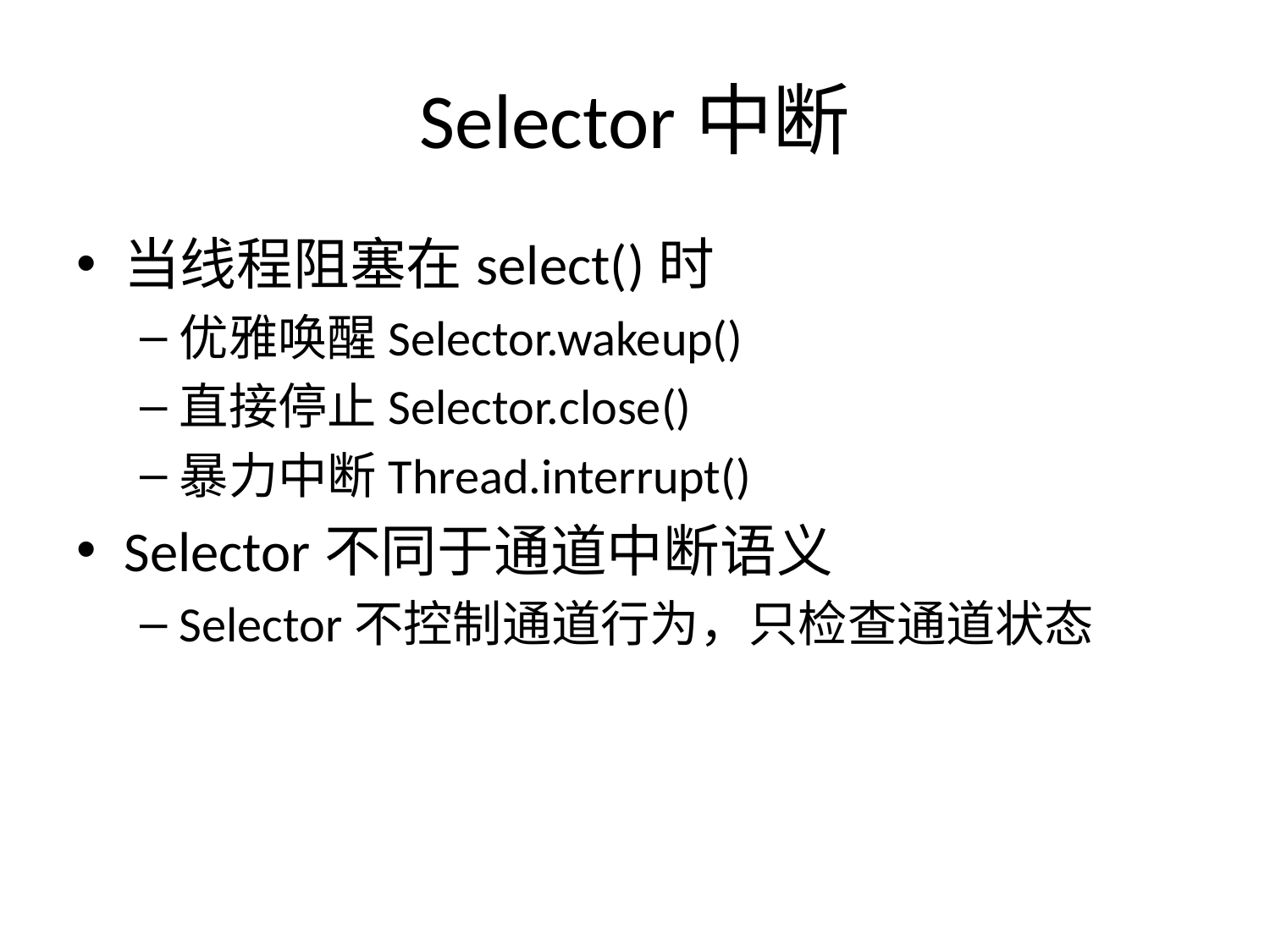

# Selector中断
当线程阻塞在select()时
优雅唤醒Selector.wakeup()
直接停止Selector.close()
暴力中断Thread.interrupt()
Selector不同于通道中断语义
Selector不控制通道行为，只检查通道状态